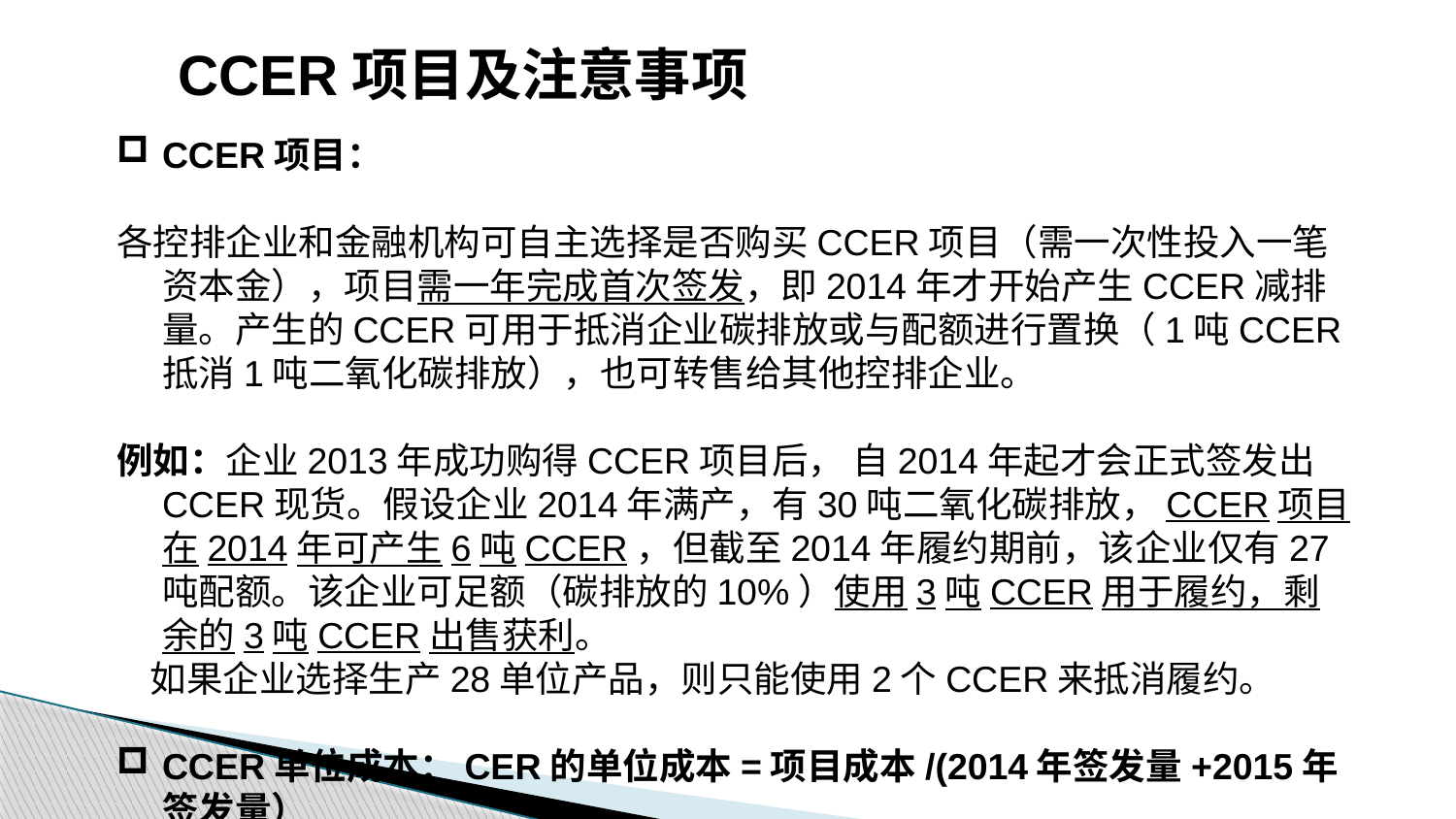

CCER项目及注意事项
CCER项目：

各控排企业和金融机构可自主选择是否购买CCER项目（需一次性投入一笔资本金），项目需一年完成首次签发，即2014年才开始产生CCER减排量。产生的CCER可用于抵消企业碳排放或与配额进行置换（1吨CCER抵消1吨二氧化碳排放），也可转售给其他控排企业。

例如：企业2013年成功购得CCER项目后， 自2014年起才会正式签发出CCER现货。假设企业2014年满产，有30吨二氧化碳排放，CCER项目在2014年可产生6吨CCER，但截至2014年履约期前，该企业仅有27吨配额。该企业可足额（碳排放的10%）使用3吨CCER用于履约，剩余的3吨CCER出售获利。
   如果企业选择生产28单位产品，则只能使用2个CCER来抵消履约。

CCER单位成本：CER的单位成本=项目成本/(2014年签发量+2015年签发量）